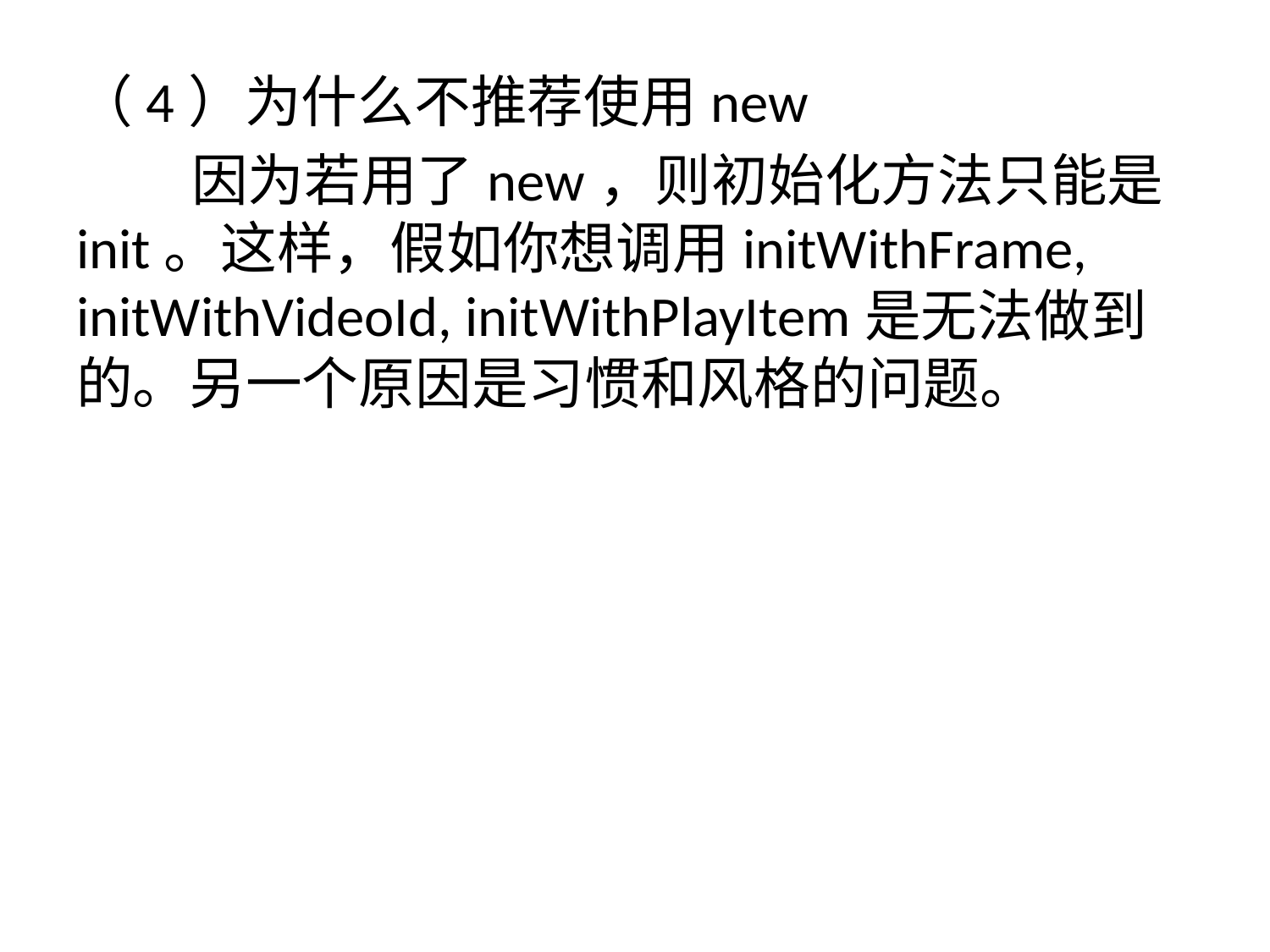

（4）为什么不推荐使用new
        因为若用了new，则初始化方法只能是init。这样，假如你想调用initWithFrame, initWithVideoId, initWithPlayItem是无法做到的。另一个原因是习惯和风格的问题。